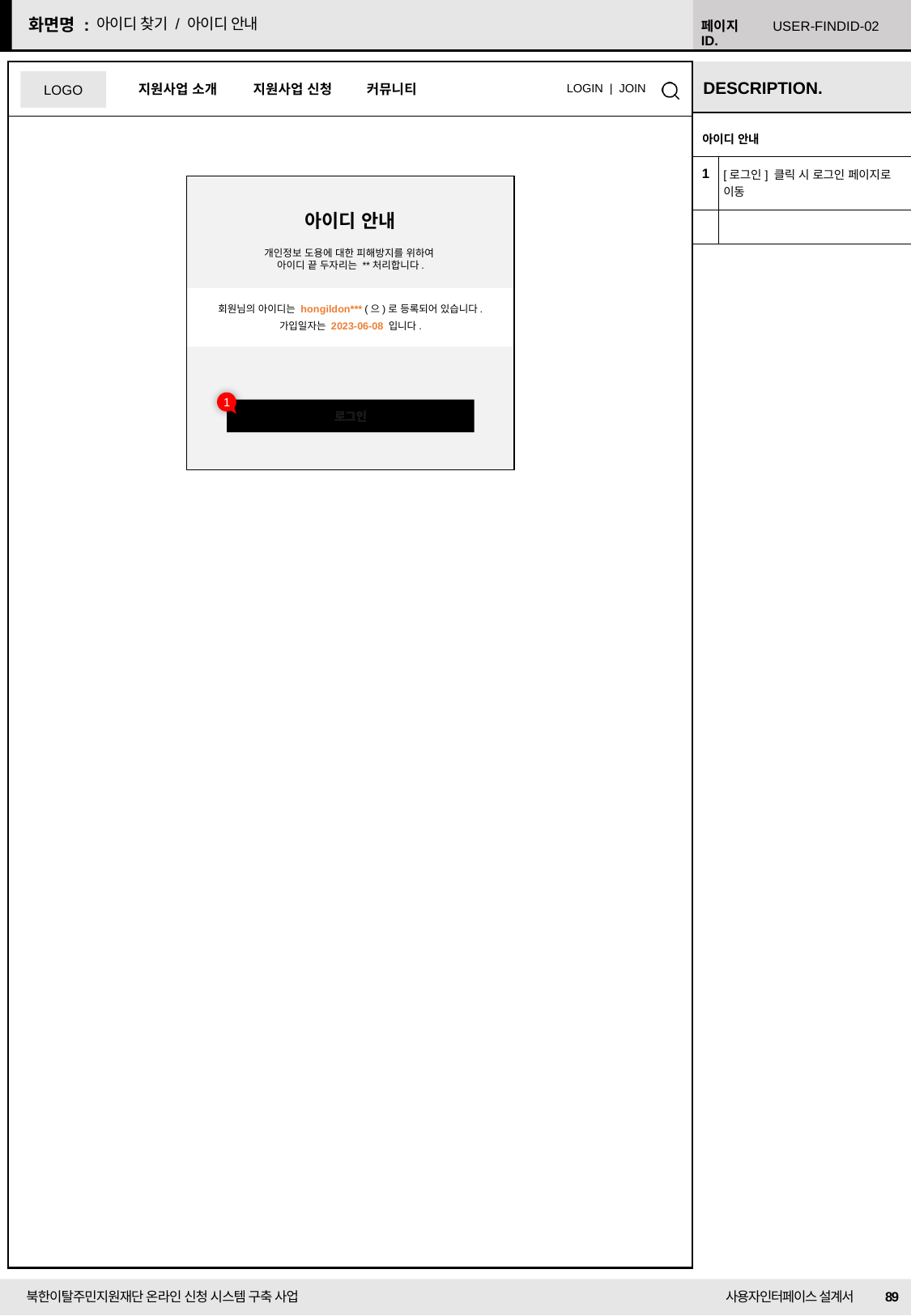

아이디 찾기 / 아이디 안내
USER-FINDID-02
| 아이디 안내 |  |
| --- | --- |
| 1 | [로그인] 클릭 시 로그인 페이지로 이동 |
|  |  |

아이디 안내
회원님의 아이디는 hongildon*** (으)로 등록되어 있습니다.
가입일자는 2023-06-08 입니다.
로그인
개인정보 도용에 대한 피해방지를 위하여
아이디 끝 두자리는 **처리합니다.
1
89